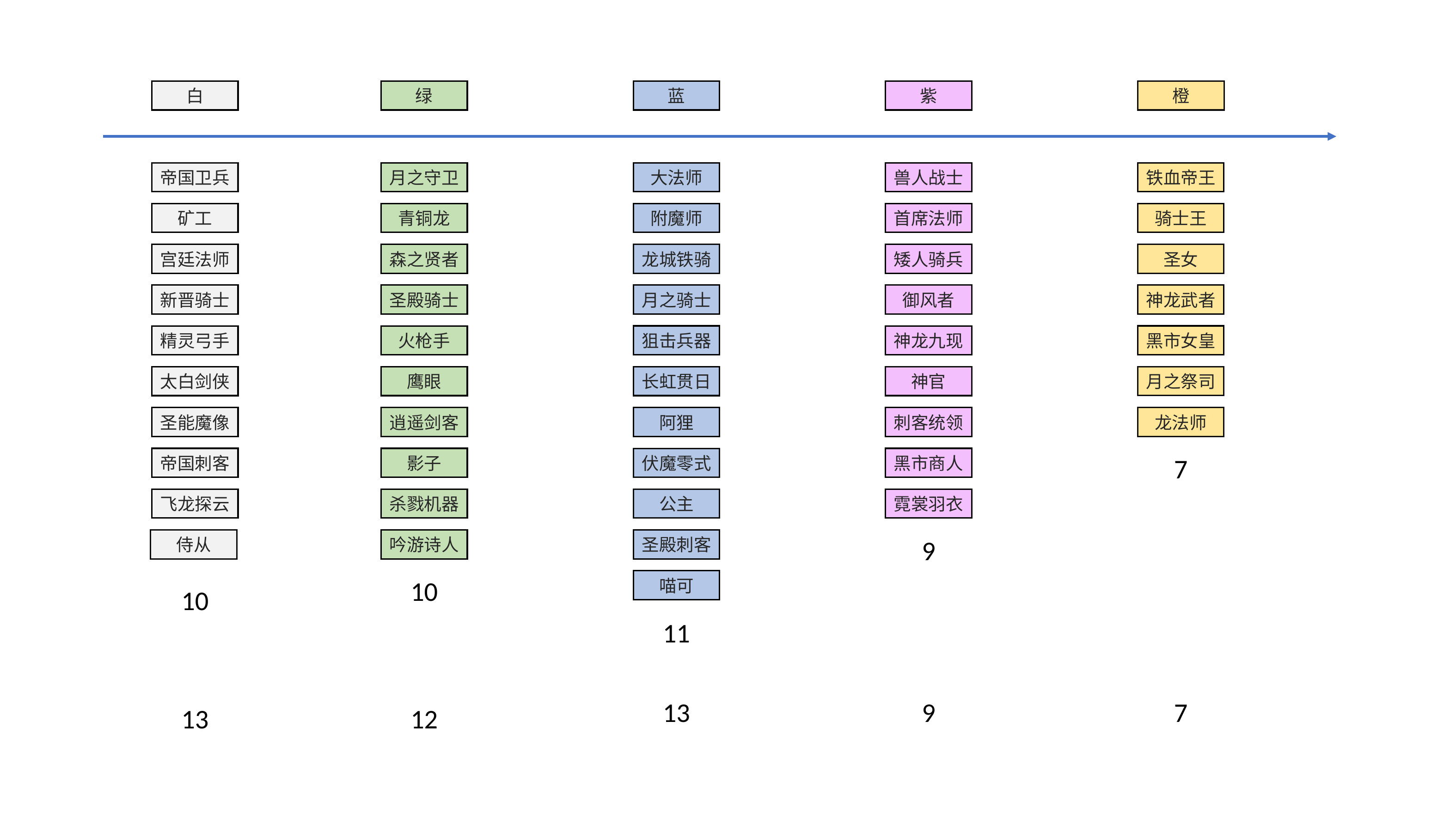

白
绿
蓝
紫
橙
帝国卫兵
月之守卫
大法师
兽人战士
铁血帝王
矿工
青铜龙
附魔师
首席法师
骑士王
宫廷法师
森之贤者
龙城铁骑
矮人骑兵
圣女
新晋骑士
圣殿骑士
月之骑士
御风者
神龙武者
狙击兵器
黑市女皇
精灵弓手
火枪手
神龙九现
月之祭司
太白剑侠
鹰眼
长虹贯日
神官
圣能魔像
逍遥剑客
阿狸
刺客统领
龙法师
帝国刺客
影子
黑市商人
7
伏魔零式
公主
霓裳羽衣
飞龙探云
杀戮机器
侍从
吟游诗人
圣殿刺客
9
10
喵可
10
11
13
9
7
13
12